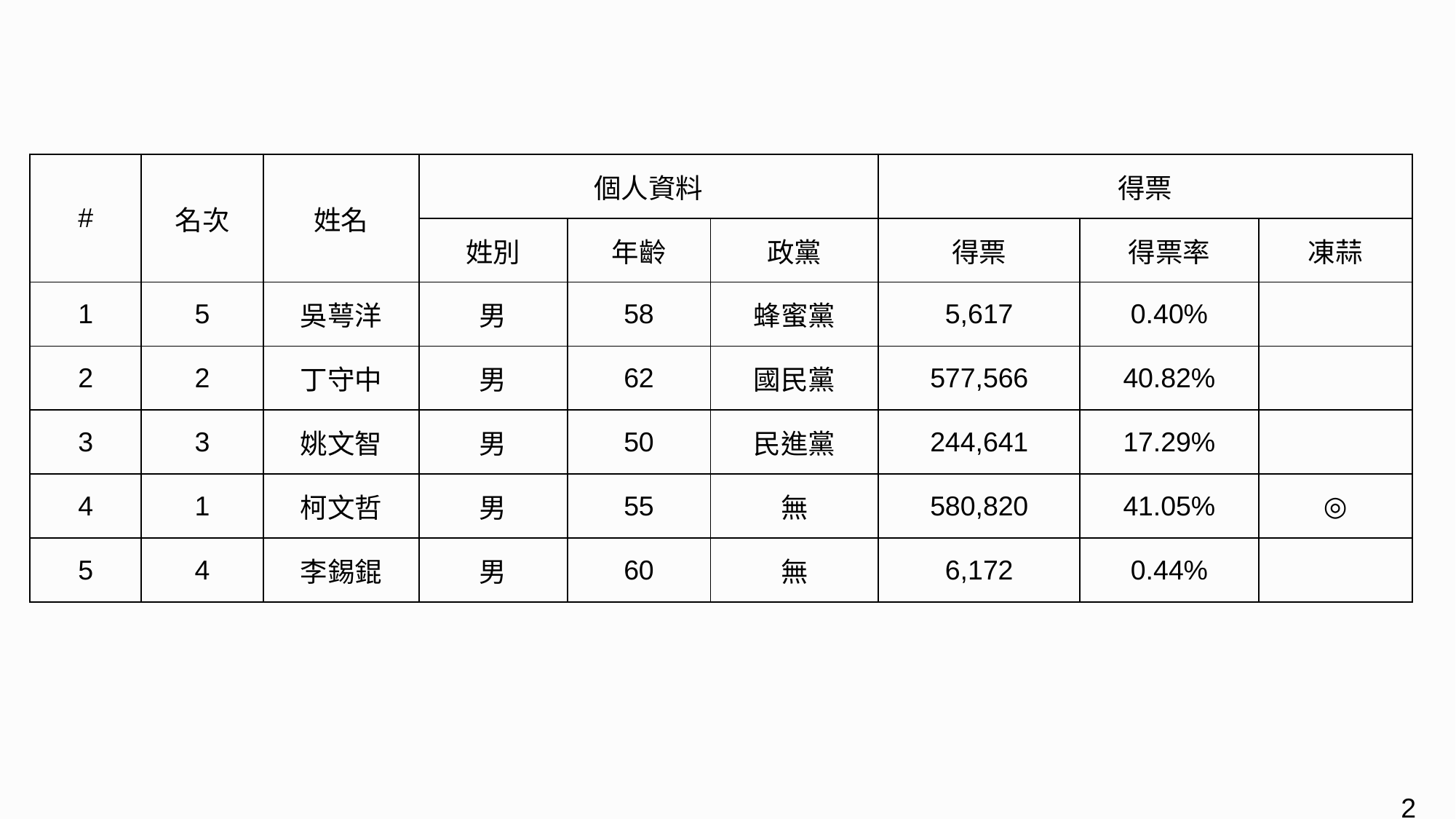

#
| # | 名次 | 姓名 | 個人資料 |  |  | 得票 |  |  |
| --- | --- | --- | --- | --- | --- | --- | --- | --- |
|  |  |  | 姓別 | 年齡 | 政黨 | 得票 | 得票率 | 凍蒜 |
| 1 | 5 | 吳萼洋 | 男 | 58 | 蜂蜜黨 | 5,617 | 0.40% |  |
| 2 | 2 | 丁守中 | 男 | 62 | 國民黨 | 577,566 | 40.82% |  |
| 3 | 3 | 姚文智 | 男 | 50 | 民進黨 | 244,641 | 17.29% |  |
| 4 | 1 | 柯文哲 | 男 | 55 | 無 | 580,820 | 41.05% | ◎ |
| 5 | 4 | 李錫錕 | 男 | 60 | 無 | 6,172 | 0.44% |  |
28